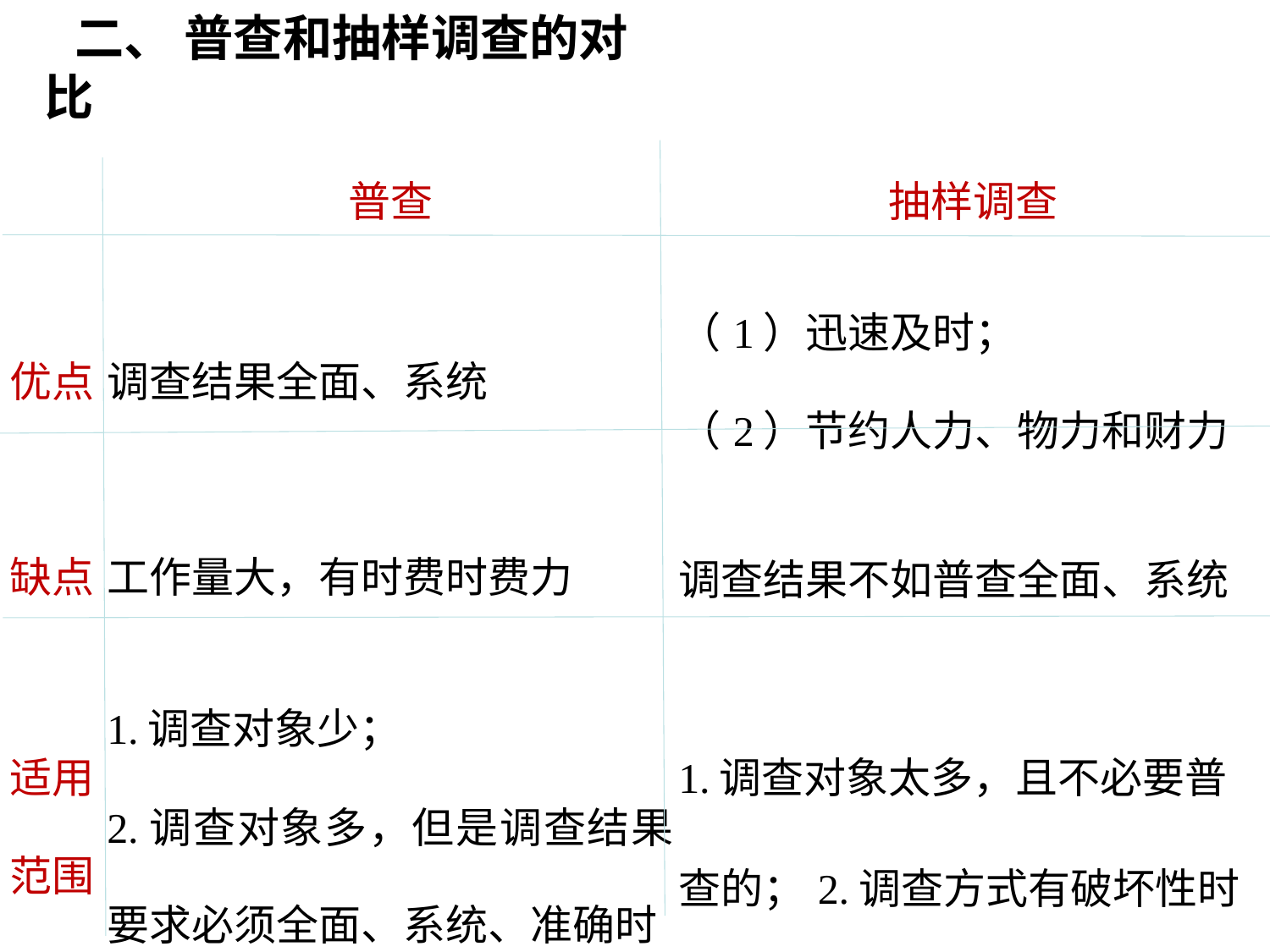

二、 普查和抽样调查的对比
|  | 普查 | 抽样调查 |
| --- | --- | --- |
| 优点 | 调查结果全面、系统 | （1）迅速及时； （2）节约人力、物力和财力 |
| 缺点 | 工作量大，有时费时费力 | 调查结果不如普查全面、系统 |
| 适用范围 | 1.调查对象少； 2.调查对象多，但是调查结果要求必须全面、系统、准确时 | 1.调查对象太多，且不必要普查的；2.调查方式有破坏性时 |